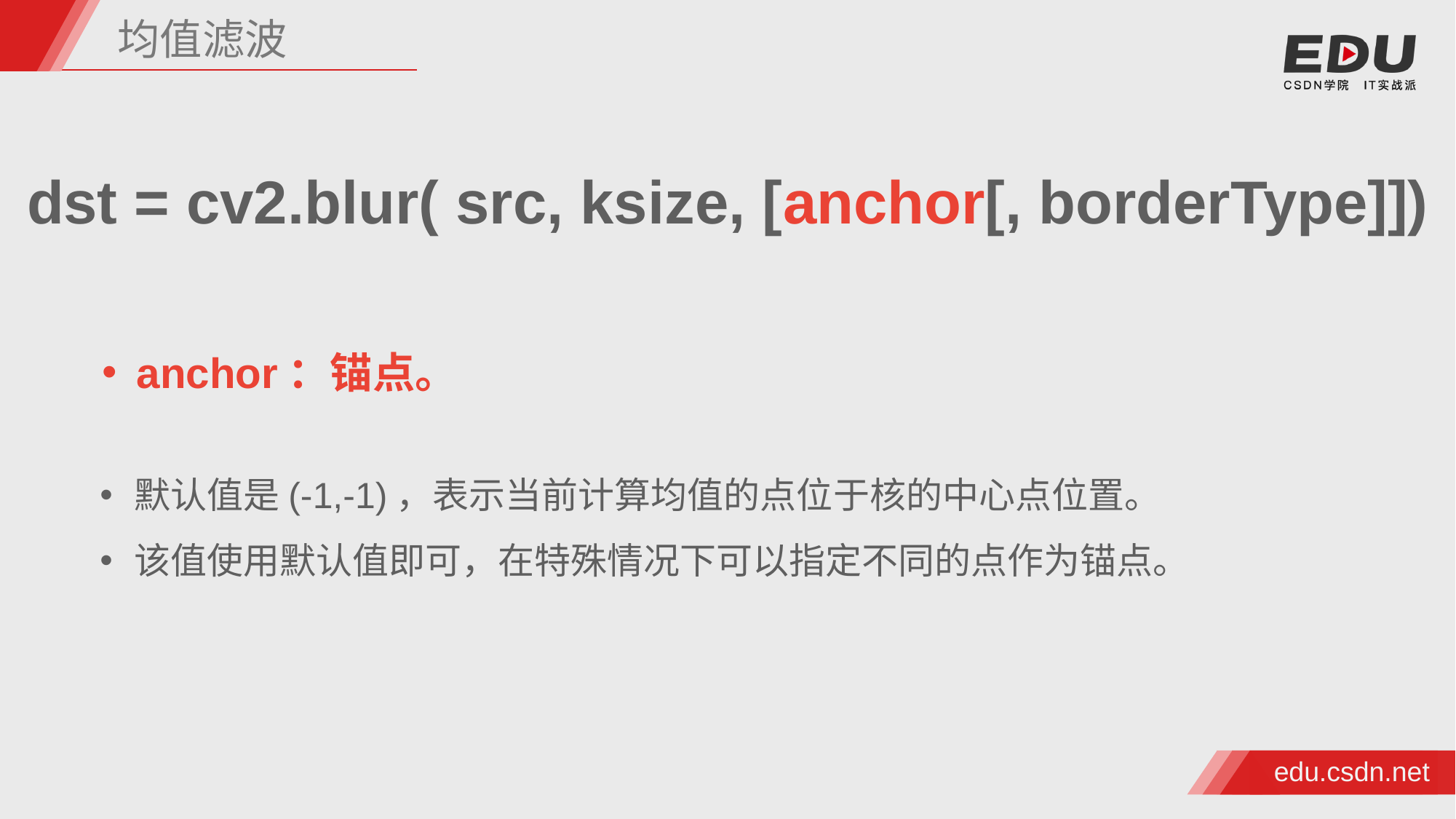

均值滤波

dst = cv2.blur( src, ksize, [anchor[, borderType]])
anchor：锚点。
默认值是(-1,-1)，表示当前计算均值的点位于核的中心点位置。
该值使用默认值即可，在特殊情况下可以指定不同的点作为锚点。